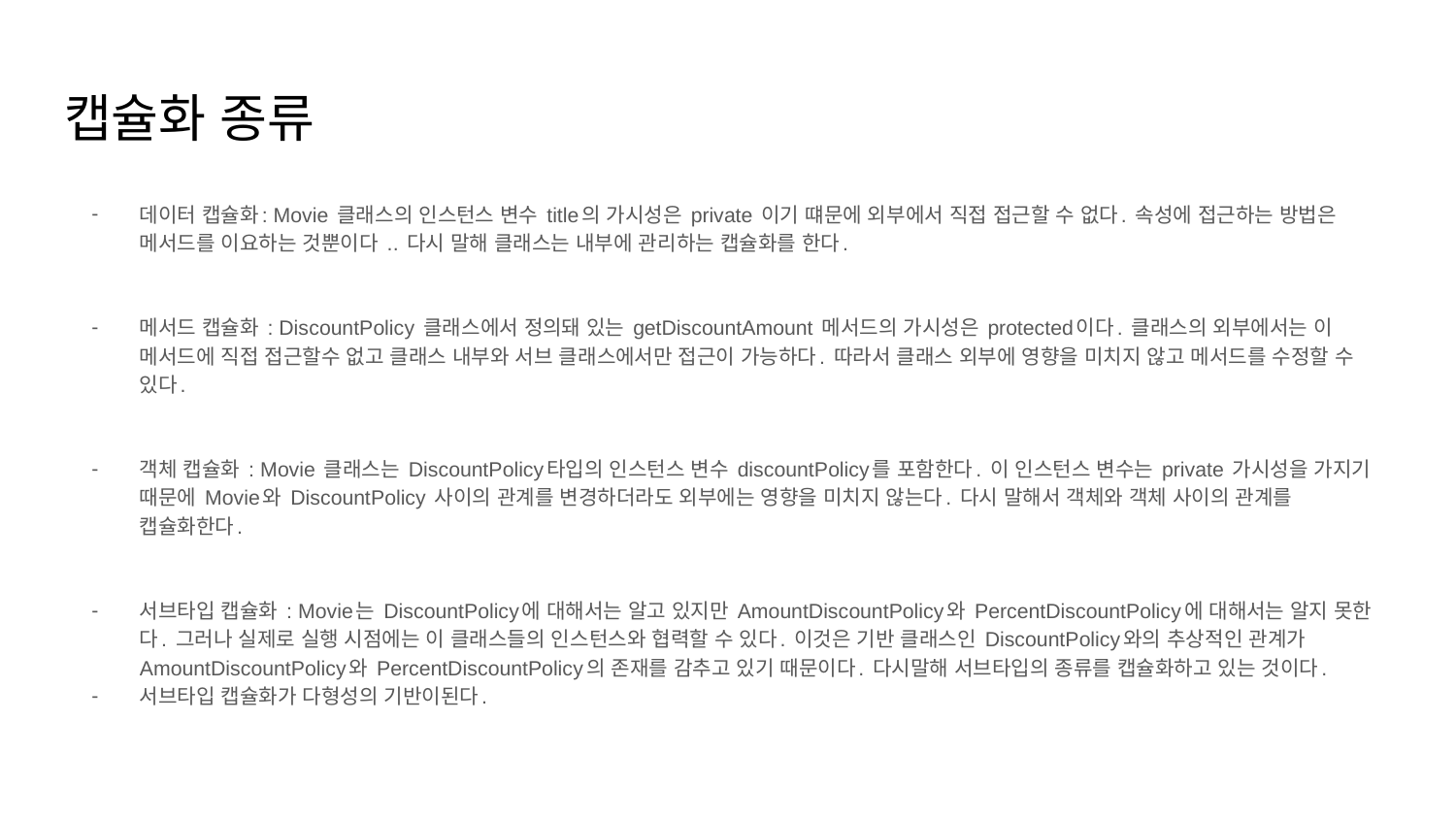

# 캡슐화 종류
데이터 캡슐화: Movie 클래스의 인스턴스 변수 title의 가시성은 private 이기 떄문에 외부에서 직접 접근할 수 없다. 속성에 접근하는 방법은 메서드를 이요하는 것뿐이다 .. 다시 말해 클래스는 내부에 관리하는 캡슐화를 한다.

메서드 캡슐화 : DiscountPolicy 클래스에서 정의돼 있는 getDiscountAmount 메서드의 가시성은 protected이다. 클래스의 외부에서는 이 메서드에 직접 접근할수 없고 클래스 내부와 서브 클래스에서만 접근이 가능하다. 따라서 클래스 외부에 영향을 미치지 않고 메서드를 수정할 수 있다.

객체 캡슐화 : Movie 클래스는 DiscountPolicy타입의 인스턴스 변수 discountPolicy를 포함한다. 이 인스턴스 변수는 private 가시성을 가지기 때문에 Movie와 DiscountPolicy 사이의 관계를 변경하더라도 외부에는 영향을 미치지 않는다. 다시 말해서 객체와 객체 사이의 관계를 캡슐화한다.

서브타입 캡슐화 : Movie는 DiscountPolicy에 대해서는 알고 있지만 AmountDiscountPolicy와 PercentDiscountPolicy에 대해서는 알지 못한다. 그러나 실제로 실행 시점에는 이 클래스들의 인스턴스와 협력할 수 있다. 이것은 기반 클래스인 DiscountPolicy와의 추상적인 관계가 AmountDiscountPolicy와 PercentDiscountPolicy의 존재를 감추고 있기 때문이다. 다시말해 서브타입의 종류를 캡슐화하고 있는 것이다.
서브타입 캡슐화가 다형성의 기반이된다.